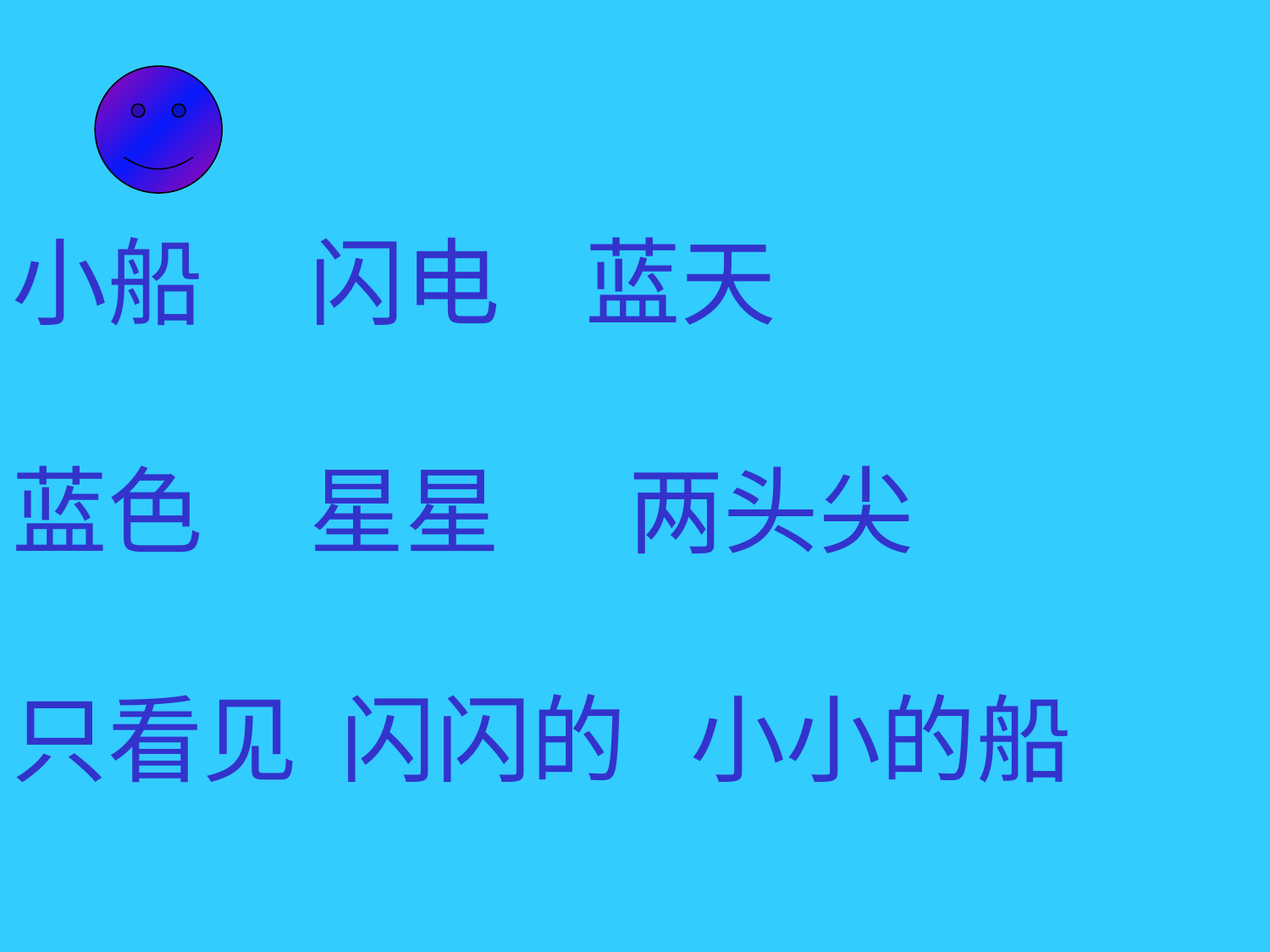

小船     闪电    蓝天

蓝色     星星      两头尖

只看见  闪闪的   小小的船